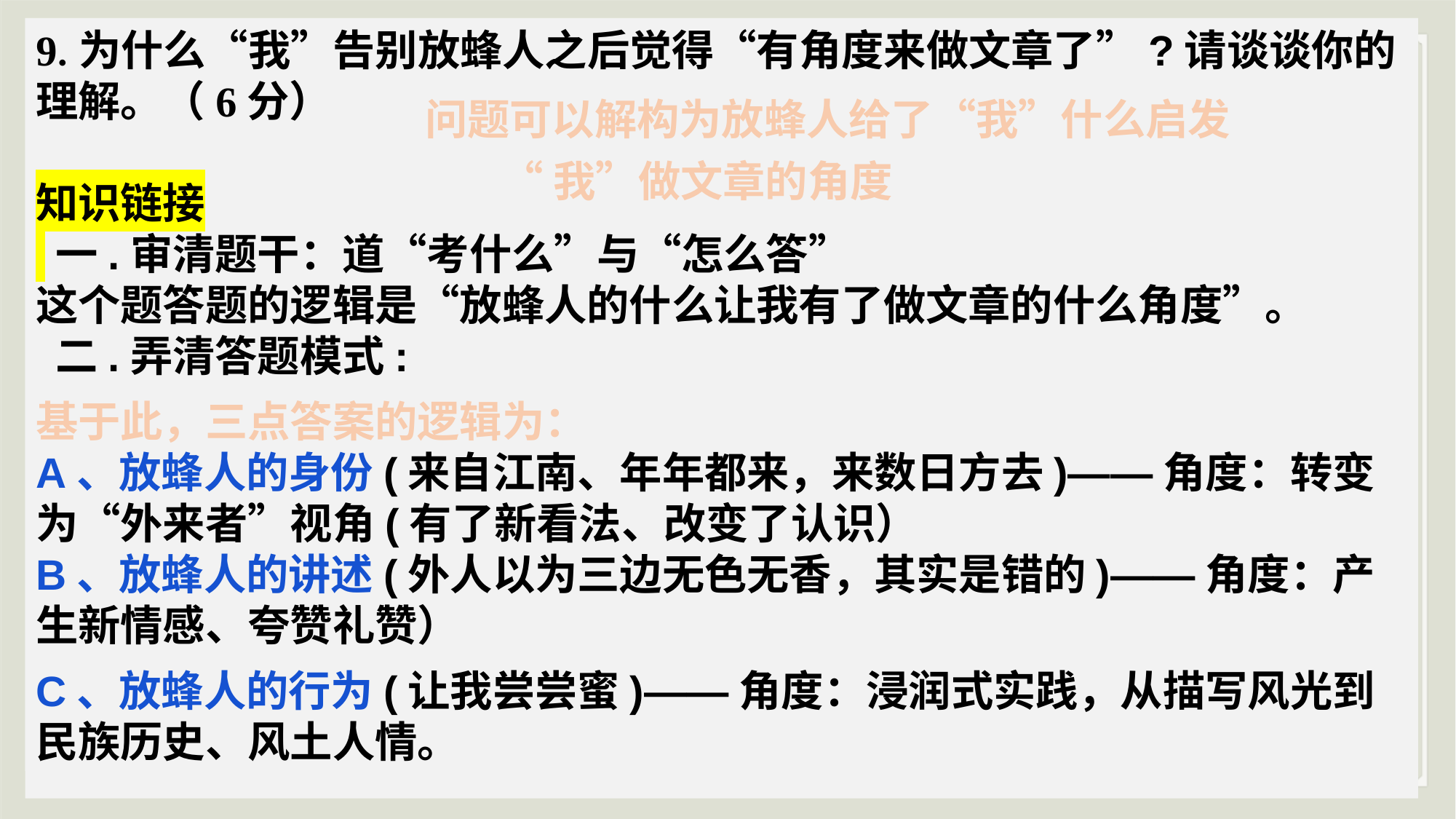

9.为什么“我”告别放蜂人之后觉得“有角度来做文章了”?请谈谈你的理解。（6分）

知识链接 一.审清题干：道“考什么”与“怎么答”这个题答题的逻辑是“放蜂人的什么让我有了做文章的什么角度”。
 二.弄清答题模式:

9.为什么“我”告别放蜂人之后觉得“有角度来做文章了”?请谈谈你的理解。（6分）

知识链接 一.审清题干：道“考什么”与“怎么答”这个题答题的逻辑是“放蜂人的什么让我有了做文章的什么角度”。
 二.弄清答题模式:

基于此，三点答案的逻辑为：
A、放蜂人的身份(来自江南、年年都来，来数日方去)——角度：转变为“外来者”视角(有了新看法、改变了认识）
B、放蜂人的讲述(外人以为三边无色无香，其实是错的)——角度：产生新情感、夸赞礼赞）

C、放蜂人的行为(让我尝尝蜜)——角度：浸润式实践，从描写风光到民族历史、风土人情。
问题可以解构为放蜂人给了“我”什么启发
“我”做文章的角度